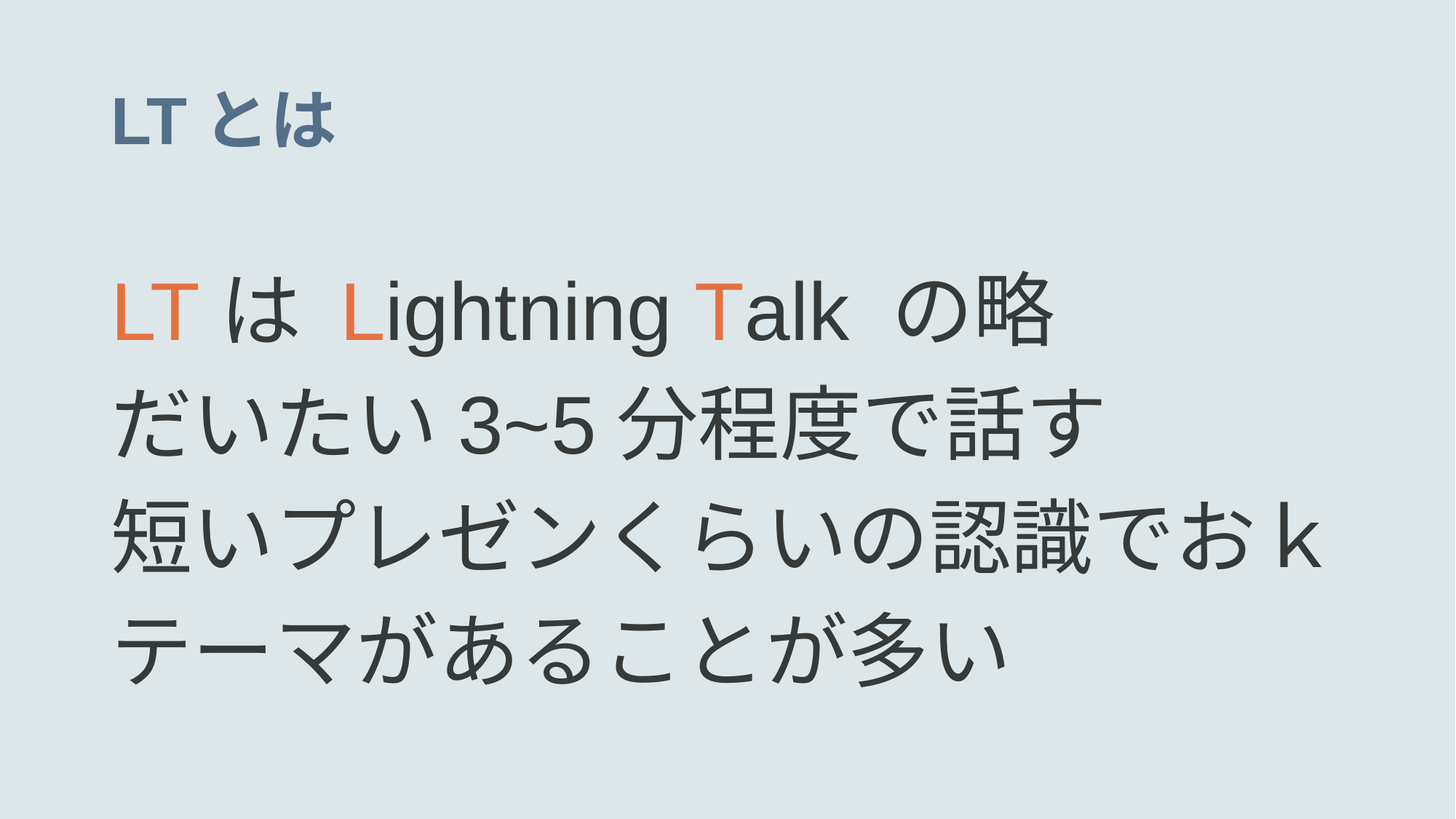

# LTとは
LTは Lightning Talk の略
だいたい3~5分程度で話す
短いプレゼンくらいの認識でおｋ
テーマがあることが多い